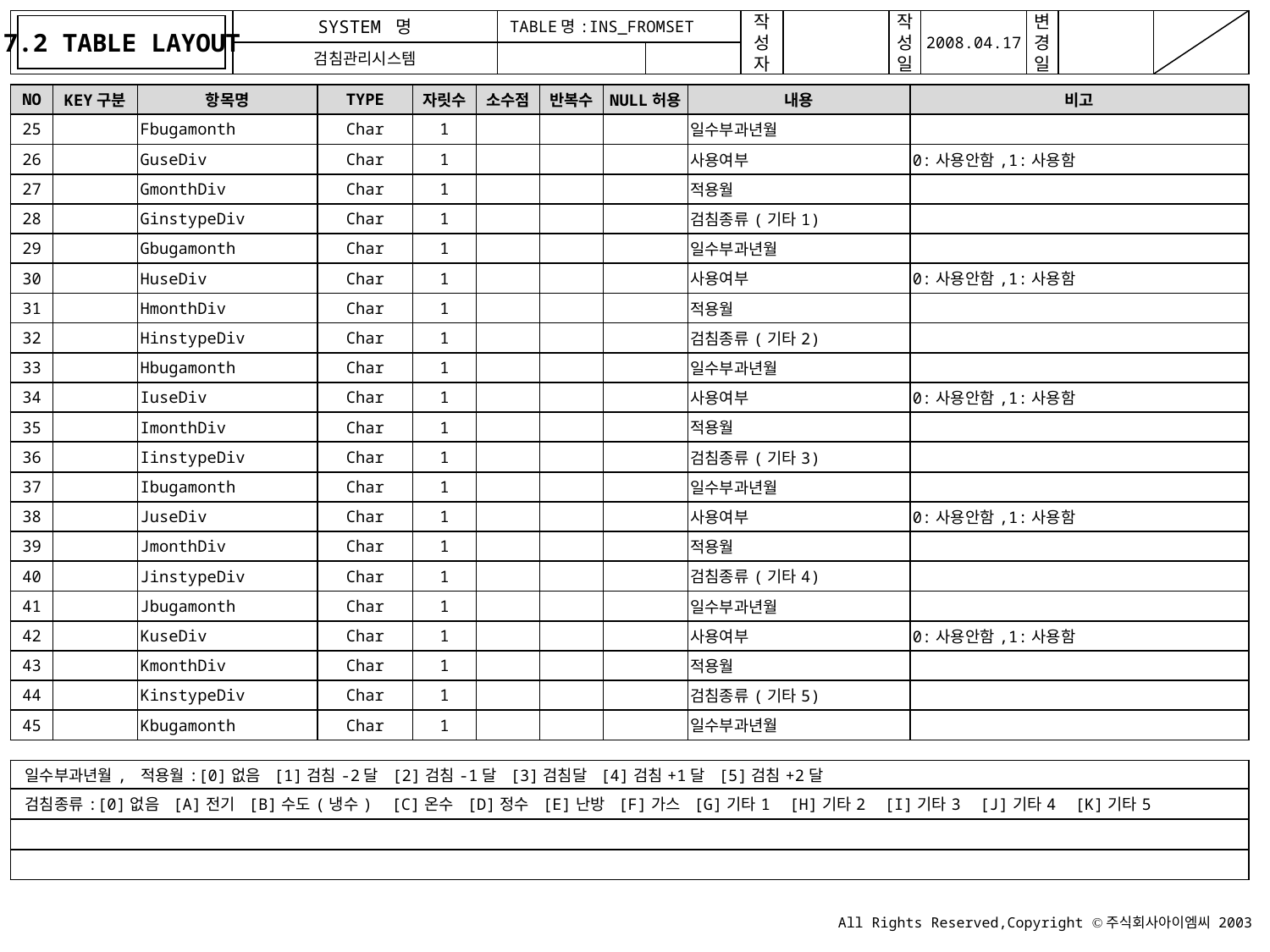

7.2 TABLE LAYOUT
TABLE명:INS_FROMSET
| NO | KEY구분 | 항목명 | TYPE | 자릿수 | 소수점 | 반복수 | NULL허용 | 내용 | 비고 |
| --- | --- | --- | --- | --- | --- | --- | --- | --- | --- |
| 25 |  | Fbugamonth | Char | 1 |  |  |  | 일수부과년월 |  |
| 26 |  | GuseDiv | Char | 1 |  |  |  | 사용여부 | 0:사용안함,1:사용함 |
| 27 |  | GmonthDiv | Char | 1 |  |  |  | 적용월 |  |
| 28 |  | GinstypeDiv | Char | 1 |  |  |  | 검침종류(기타1) |  |
| 29 |  | Gbugamonth | Char | 1 |  |  |  | 일수부과년월 |  |
| 30 |  | HuseDiv | Char | 1 |  |  |  | 사용여부 | 0:사용안함,1:사용함 |
| 31 |  | HmonthDiv | Char | 1 |  |  |  | 적용월 |  |
| 32 |  | HinstypeDiv | Char | 1 |  |  |  | 검침종류(기타2) |  |
| 33 |  | Hbugamonth | Char | 1 |  |  |  | 일수부과년월 |  |
| 34 |  | IuseDiv | Char | 1 |  |  |  | 사용여부 | 0:사용안함,1:사용함 |
| 35 |  | ImonthDiv | Char | 1 |  |  |  | 적용월 |  |
| 36 |  | IinstypeDiv | Char | 1 |  |  |  | 검침종류(기타3) |  |
| 37 |  | Ibugamonth | Char | 1 |  |  |  | 일수부과년월 |  |
| 38 |  | JuseDiv | Char | 1 |  |  |  | 사용여부 | 0:사용안함,1:사용함 |
| 39 |  | JmonthDiv | Char | 1 |  |  |  | 적용월 |  |
| 40 |  | JinstypeDiv | Char | 1 |  |  |  | 검침종류(기타4) |  |
| 41 |  | Jbugamonth | Char | 1 |  |  |  | 일수부과년월 |  |
| 42 |  | KuseDiv | Char | 1 |  |  |  | 사용여부 | 0:사용안함,1:사용함 |
| 43 |  | KmonthDiv | Char | 1 |  |  |  | 적용월 |  |
| 44 |  | KinstypeDiv | Char | 1 |  |  |  | 검침종류(기타5) |  |
| 45 |  | Kbugamonth | Char | 1 |  |  |  | 일수부과년월 |  |
| 일수부과년월, 적용월:[0]없음 [1]검침-2달 [2]검침-1달 [3]검침달 [4]검침+1달 [5]검침+2달 |
| --- |
| 검침종류:[0]없음 [A]전기 [B]수도(냉수) [C]온수 [D]정수 [E]난방 [F]가스 [G]기타1 [H]기타2 [I]기타3 [J]기타4 [K]기타5 |
|  |
|  |